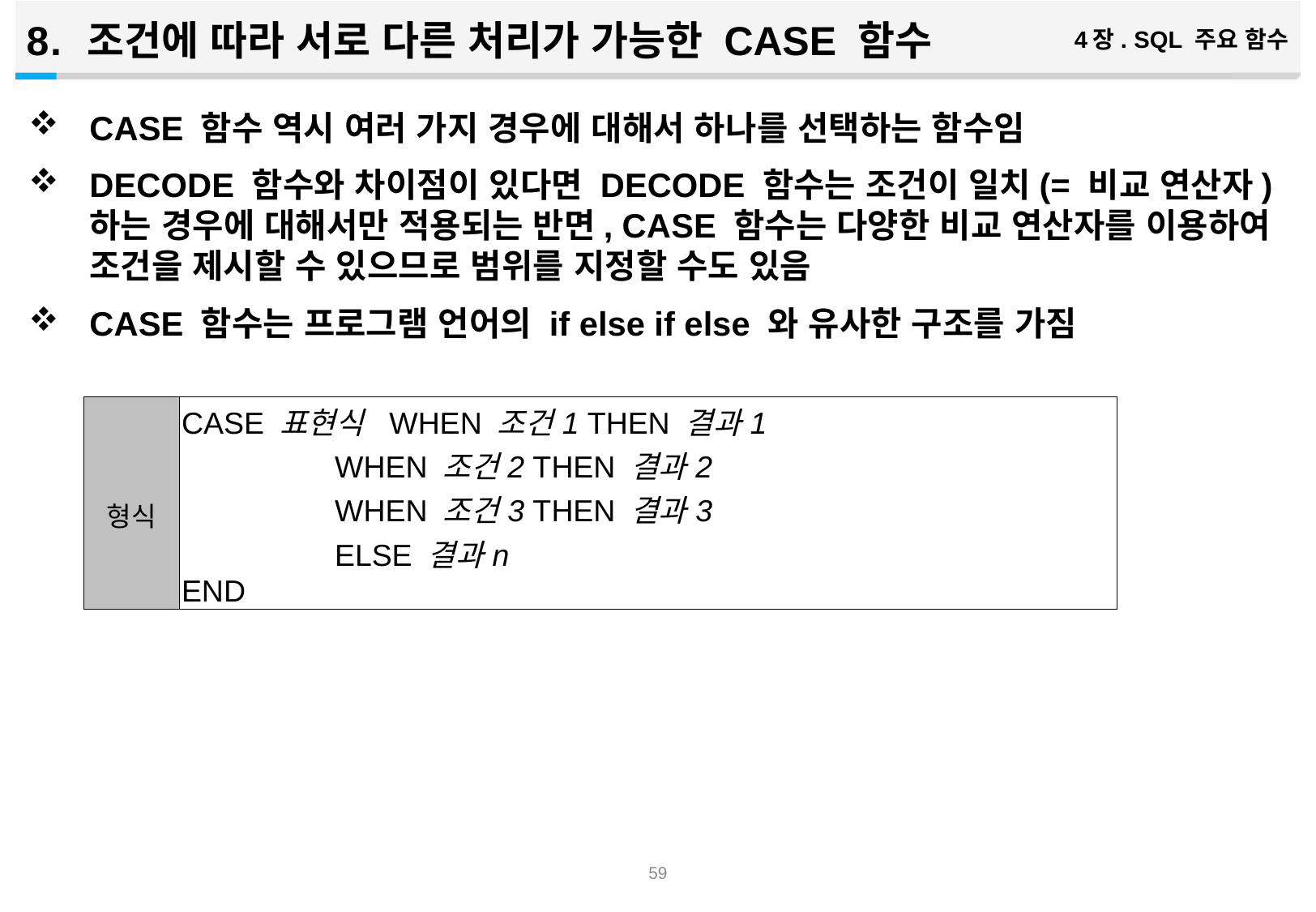

조건에 따라 서로 다른 처리가 가능한 CASE 함수
4장. SQL 주요 함수
CASE 함수 역시 여러 가지 경우에 대해서 하나를 선택하는 함수임
DECODE 함수와 차이점이 있다면 DECODE 함수는 조건이 일치(= 비교 연산자)하는 경우에 대해서만 적용되는 반면, CASE 함수는 다양한 비교 연산자를 이용하여 조건을 제시할 수 있으므로 범위를 지정할 수도 있음
CASE 함수는 프로그램 언어의 if else if else 와 유사한 구조를 가짐

| 형식 | CASE 표현식 WHEN 조건1 THEN 결과1 WHEN 조건2 THEN 결과2 WHEN 조건3 THEN 결과3 ELSE 결과n END |
| --- | --- |
59